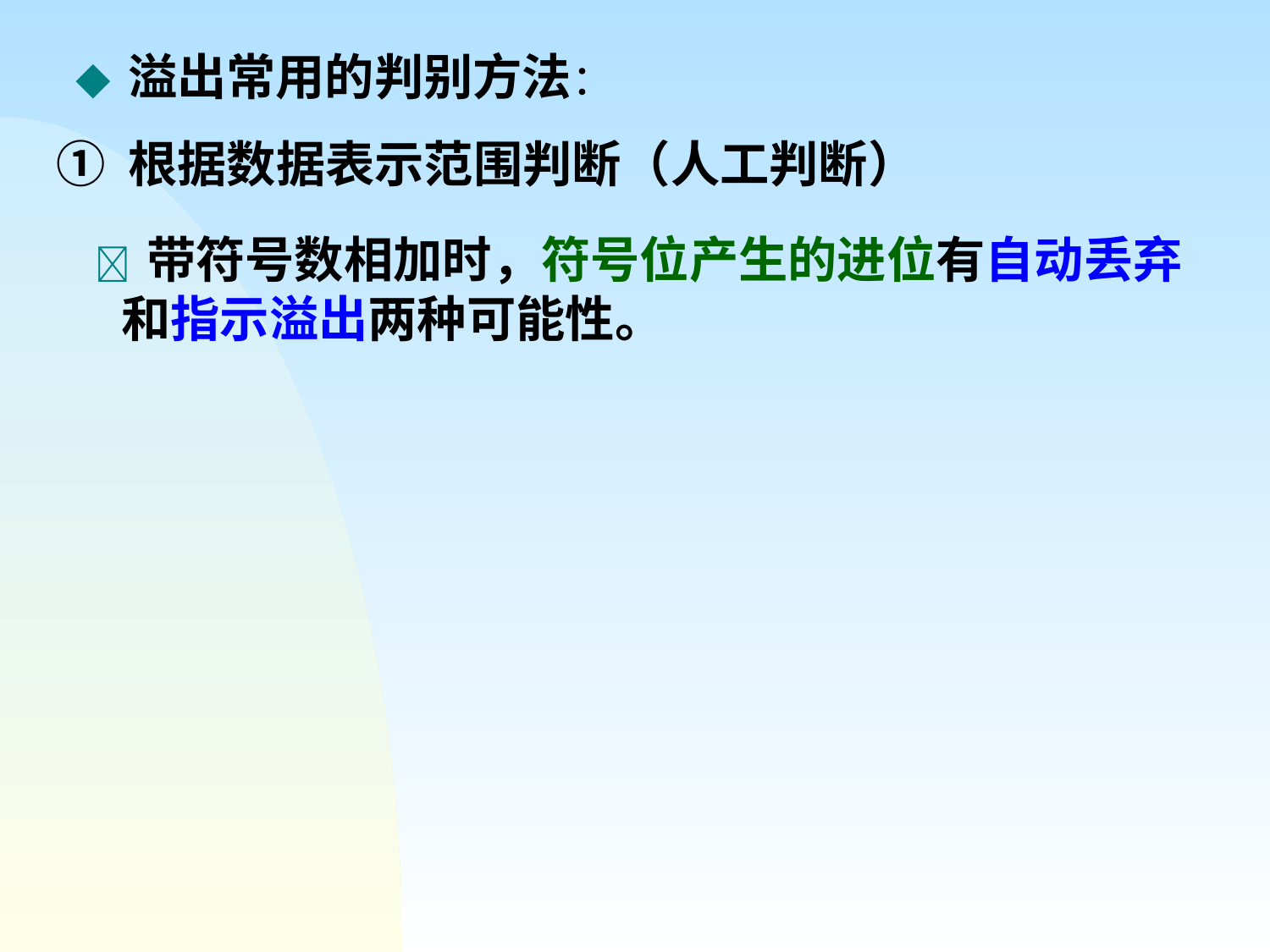

◆ 溢出常用的判别方法：
① 根据数据表示范围判断（人工判断）
• 带符号数相加时，符号位产生的进位有自动丢弃和指示溢出两种可能性。
55